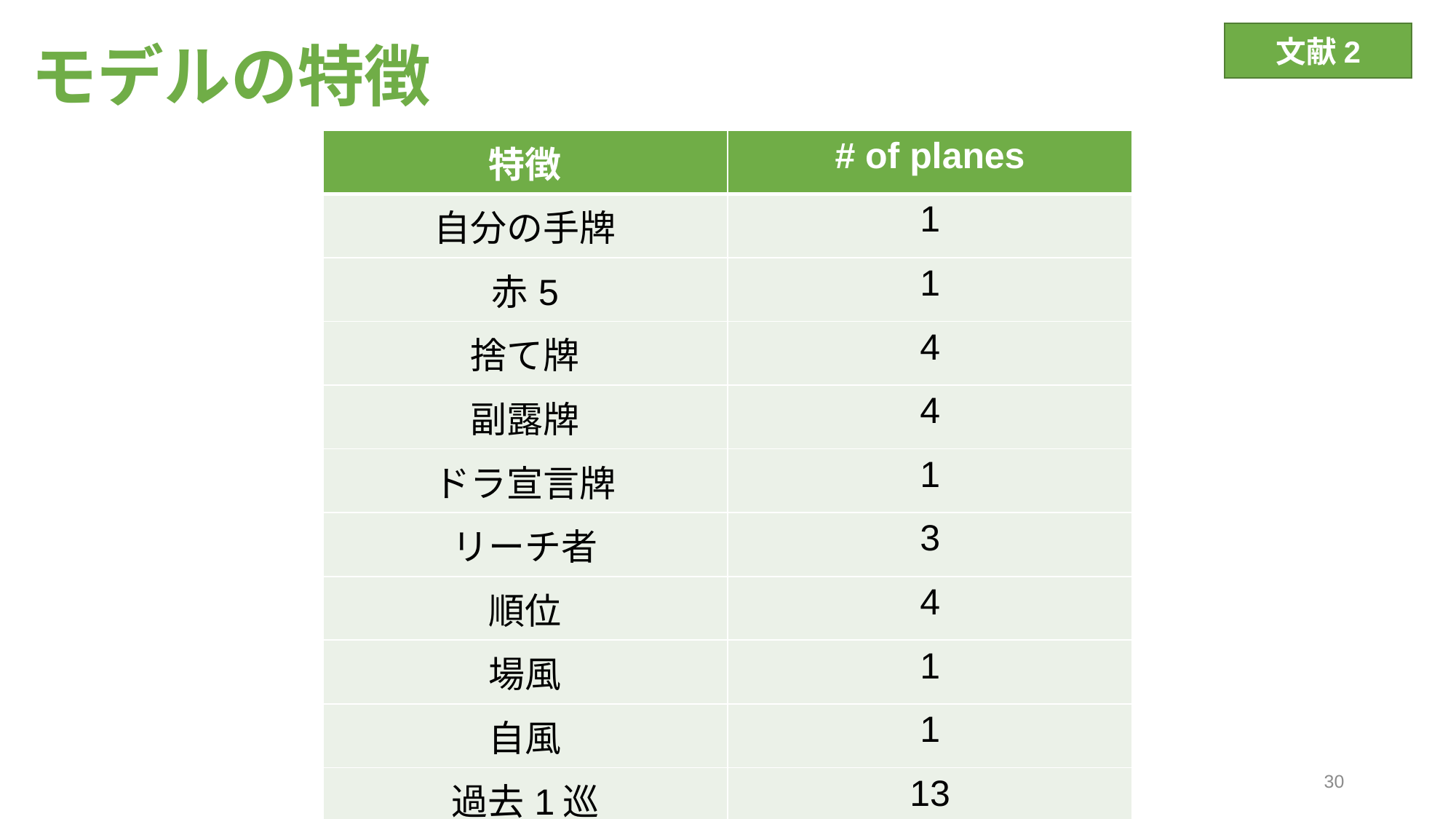

# モデルの特徴
文献2
| 特徴 | # of planes |
| --- | --- |
| 自分の手牌 | 1 |
| 赤5 | 1 |
| 捨て牌 | 4 |
| 副露牌 | 4 |
| ドラ宣言牌 | 1 |
| リーチ者 | 3 |
| 順位 | 4 |
| 場風 | 1 |
| 自風 | 1 |
| 過去1巡 | 13 |
| 過去2~6巡 | 各9 |
30